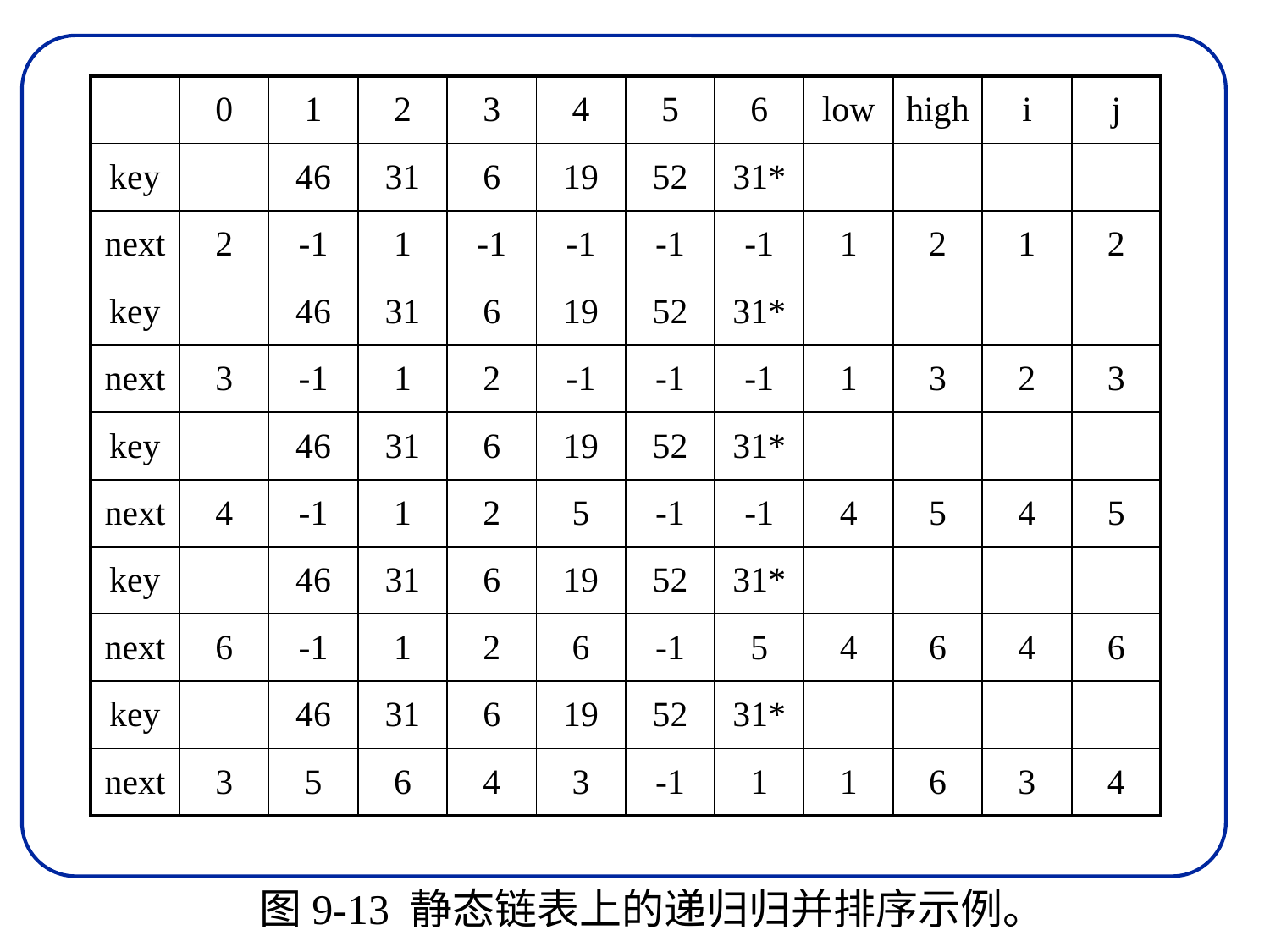

|  | 0 | 1 | 2 | 3 | 4 | 5 | 6 | low | high | i | j |
| --- | --- | --- | --- | --- | --- | --- | --- | --- | --- | --- | --- |
| key |  | 46 | 31 | 6 | 19 | 52 | 31\* |  |  |  |  |
| next | 2 | -1 | 1 | -1 | -1 | -1 | -1 | 1 | 2 | 1 | 2 |
| key |  | 46 | 31 | 6 | 19 | 52 | 31\* |  |  |  |  |
| next | 3 | -1 | 1 | 2 | -1 | -1 | -1 | 1 | 3 | 2 | 3 |
| key |  | 46 | 31 | 6 | 19 | 52 | 31\* |  |  |  |  |
| next | 4 | -1 | 1 | 2 | 5 | -1 | -1 | 4 | 5 | 4 | 5 |
| key |  | 46 | 31 | 6 | 19 | 52 | 31\* |  |  |  |  |
| next | 6 | -1 | 1 | 2 | 6 | -1 | 5 | 4 | 6 | 4 | 6 |
| key |  | 46 | 31 | 6 | 19 | 52 | 31\* |  |  |  |  |
| next | 3 | 5 | 6 | 4 | 3 | -1 | 1 | 1 | 6 | 3 | 4 |
图9-13 静态链表上的递归归并排序示例。